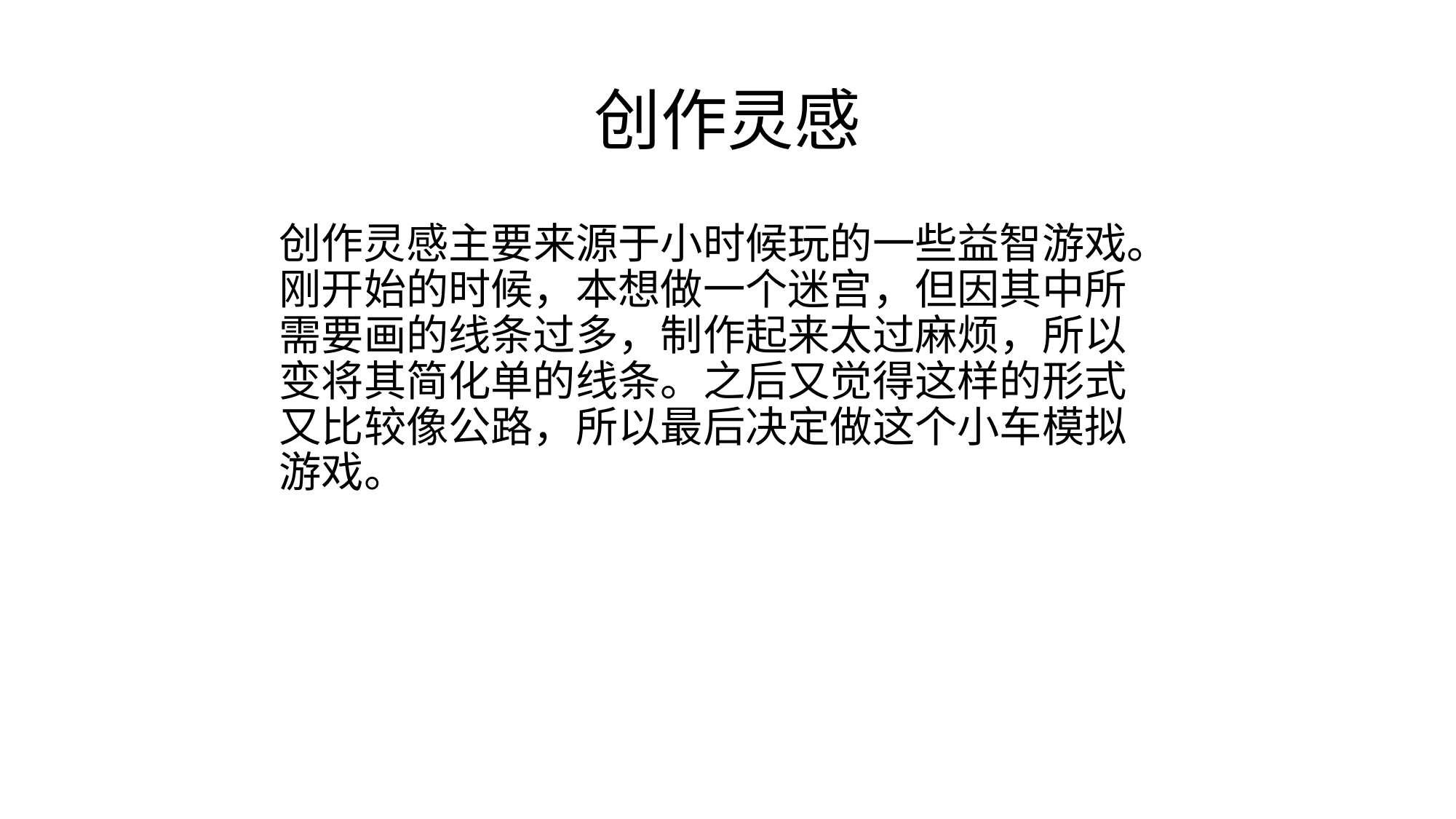

# 创作灵感
创作灵感主要来源于小时候玩的一些益智游戏。刚开始的时候，本想做一个迷宫，但因其中所需要画的线条过多，制作起来太过麻烦，所以变将其简化单的线条。之后又觉得这样的形式又比较像公路，所以最后决定做这个小车模拟游戏。